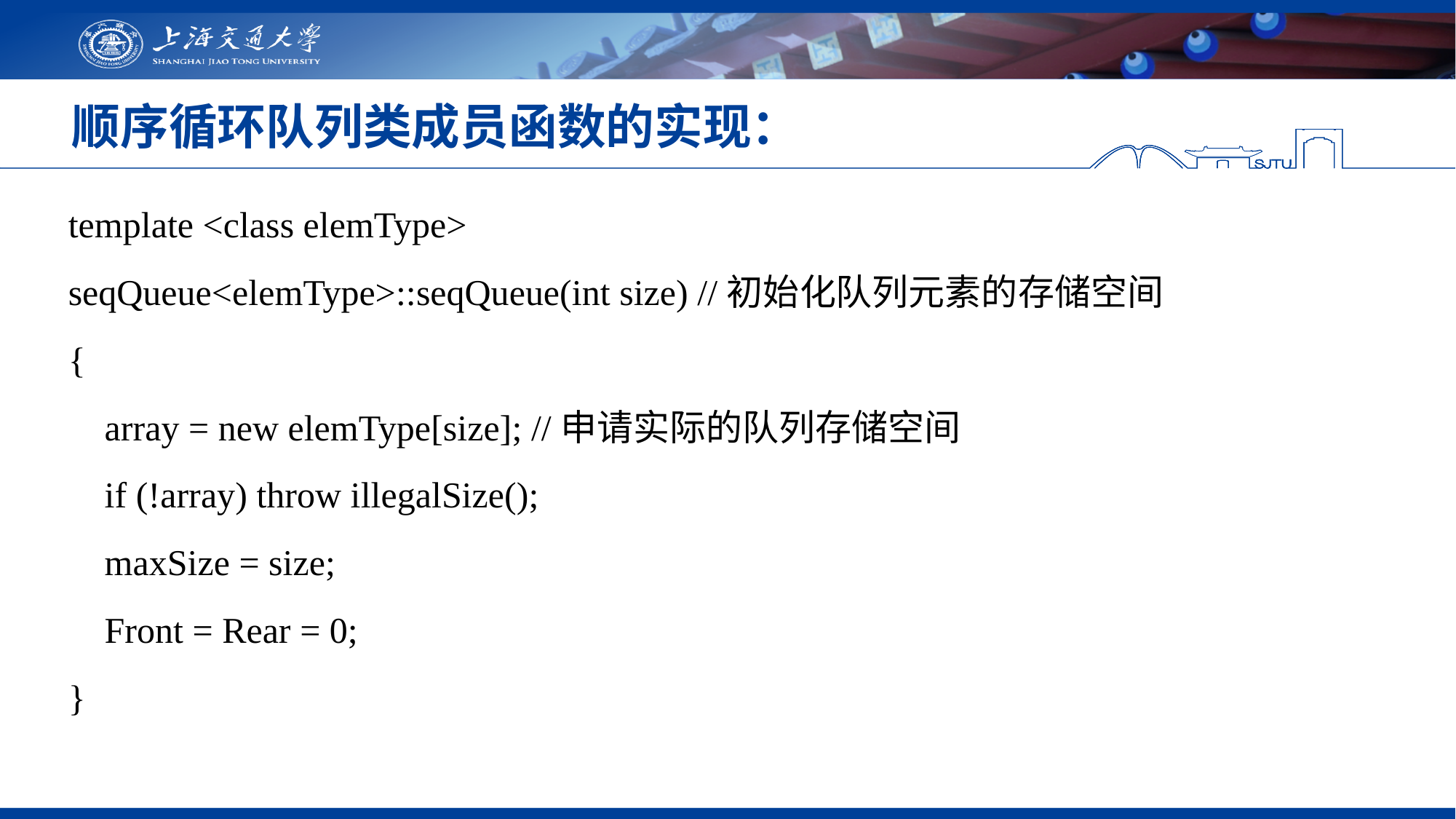

# 顺序循环队列类成员函数的实现：
template <class elemType>
seqQueue<elemType>::seqQueue(int size) //初始化队列元素的存储空间
{
    array = new elemType[size]; //申请实际的队列存储空间
    if (!array) throw illegalSize();
    maxSize = size;
    Front = Rear = 0;
}